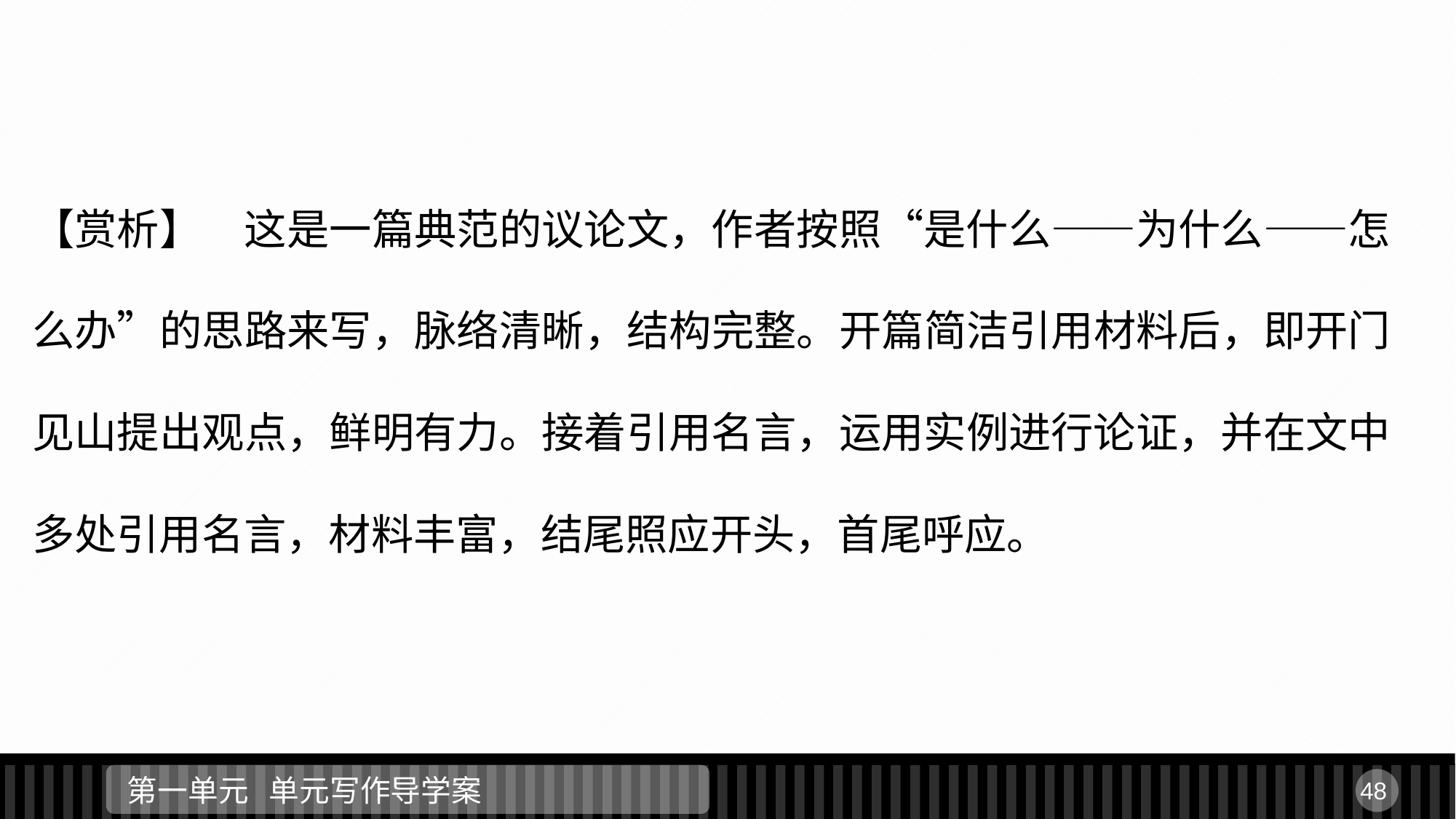

【赏析】　这是一篇典范的议论文，作者按照“是什么——为什么——怎么办”的思路来写，脉络清晰，结构完整。开篇简洁引用材料后，即开门见山提出观点，鲜明有力。接着引用名言，运用实例进行论证，并在文中多处引用名言，材料丰富，结尾照应开头，首尾呼应。